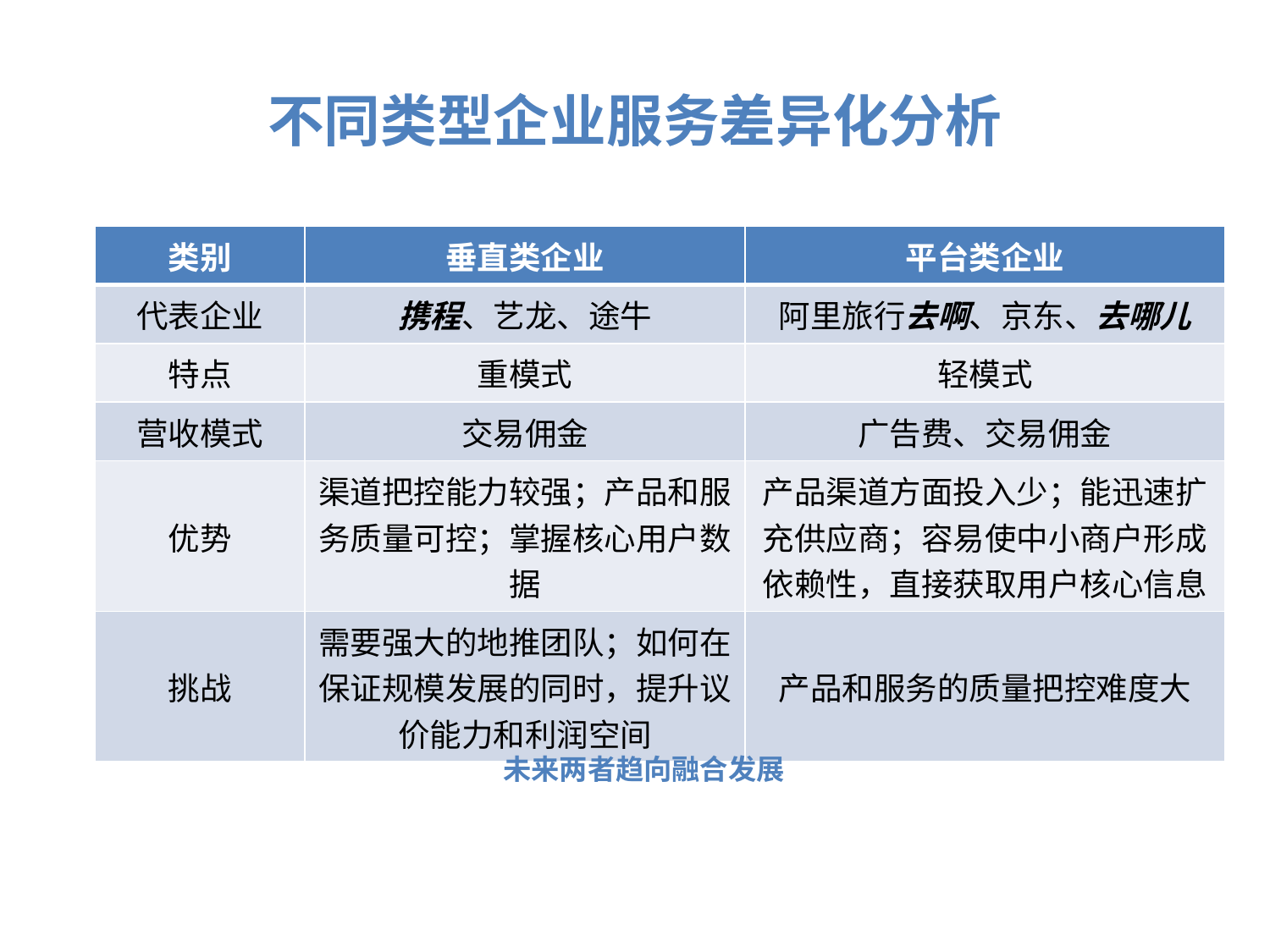

不同类型企业服务差异化分析
| 类别 | 垂直类企业 | 平台类企业 |
| --- | --- | --- |
| 代表企业 | 携程、艺龙、途牛 | 阿里旅行去啊、京东、去哪儿 |
| 特点 | 重模式 | 轻模式 |
| 营收模式 | 交易佣金 | 广告费、交易佣金 |
| 优势 | 渠道把控能力较强；产品和服务质量可控；掌握核心用户数据 | 产品渠道方面投入少；能迅速扩充供应商；容易使中小商户形成依赖性，直接获取用户核心信息 |
| 挑战 | 需要强大的地推团队；如何在保证规模发展的同时，提升议价能力和利润空间 | 产品和服务的质量把控难度大 |
    未来两者趋向融合发展